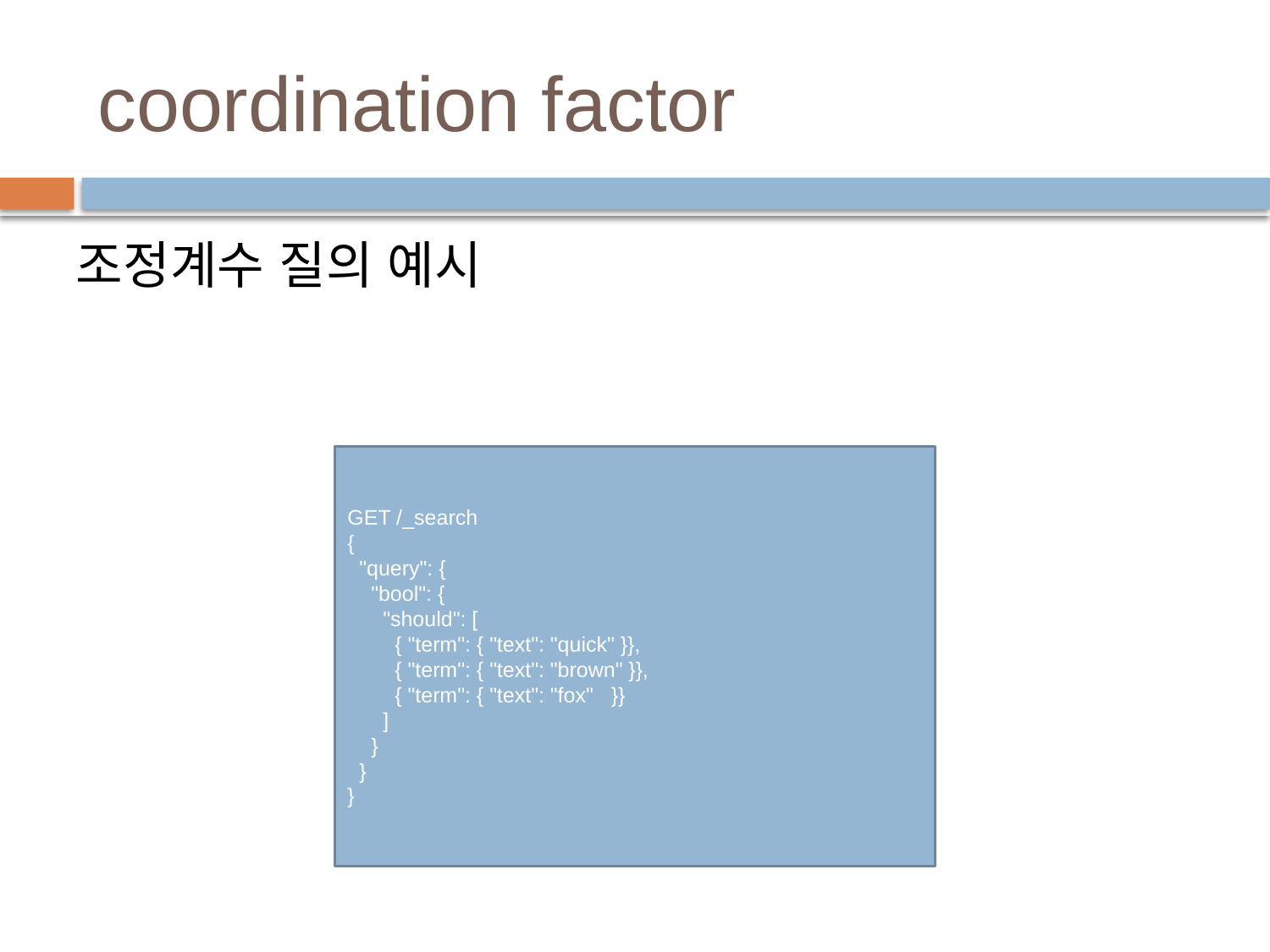

# coordination factor
조정계수 질의 예시

GET /_search
{
  "query": {
    "bool": {
      "should": [
        { "term": { "text": "quick" }},
        { "term": { "text": "brown" }},
        { "term": { "text": "fox"   }}
      ]
    }
  }
}